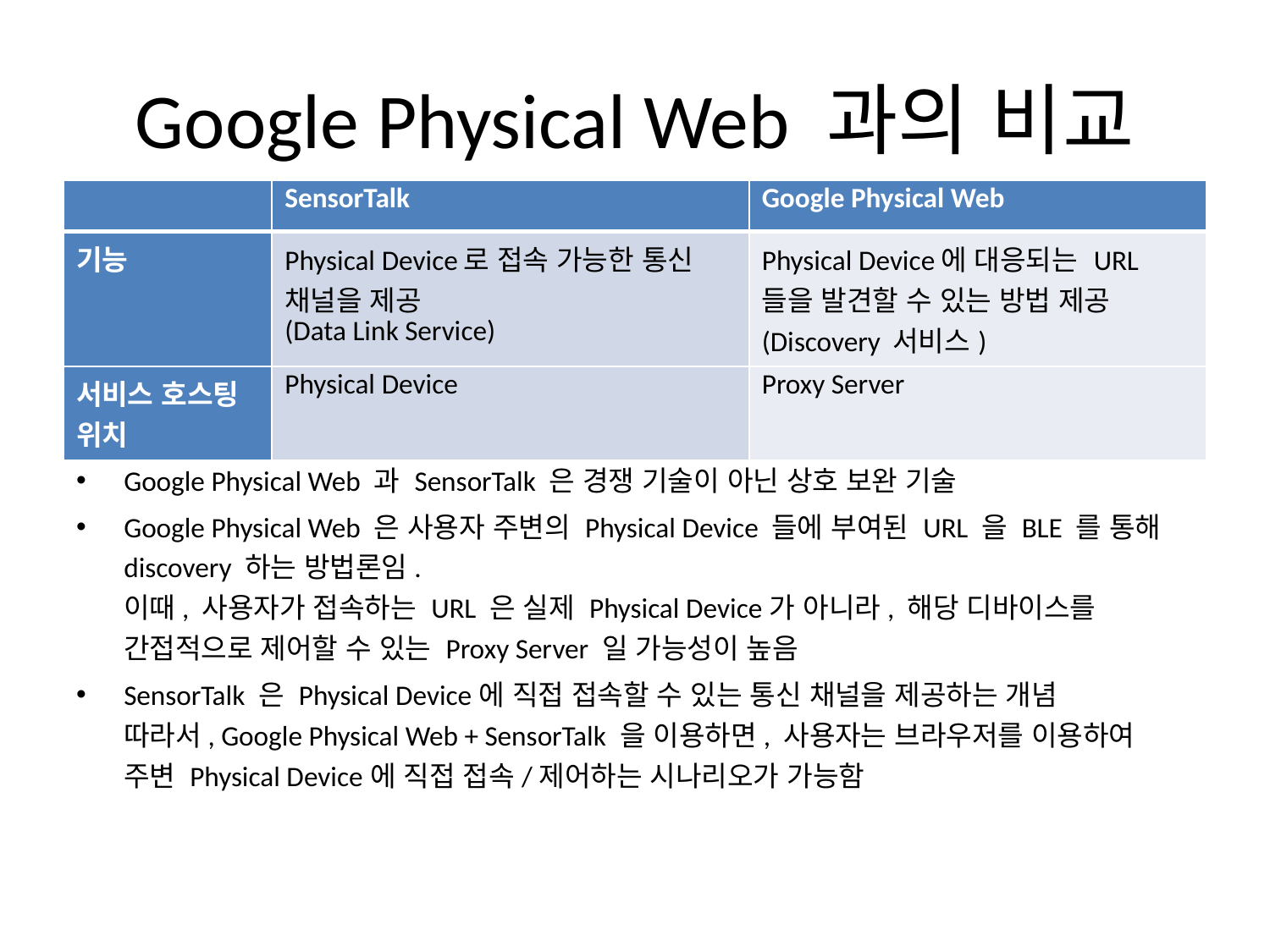

# Google Physical Web 과의 비교
|  | SensorTalk | Google Physical Web |
| --- | --- | --- |
| 기능 | Physical Device로 접속 가능한 통신 채널을 제공 (Data Link Service) | Physical Device에 대응되는 URL 들을 발견할 수 있는 방법 제공 (Discovery 서비스) |
| 서비스 호스팅 위치 | Physical Device | Proxy Server |
Google Physical Web 과 SensorTalk 은 경쟁 기술이 아닌 상호 보완 기술
Google Physical Web 은 사용자 주변의 Physical Device 들에 부여된 URL 을 BLE 를 통해 discovery 하는 방법론임.
이때, 사용자가 접속하는 URL 은 실제 Physical Device가 아니라, 해당 디바이스를 간접적으로 제어할 수 있는 Proxy Server 일 가능성이 높음
SensorTalk 은 Physical Device에 직접 접속할 수 있는 통신 채널을 제공하는 개념
따라서, Google Physical Web + SensorTalk 을 이용하면, 사용자는 브라우저를 이용하여 주변 Physical Device에 직접 접속/제어하는 시나리오가 가능함